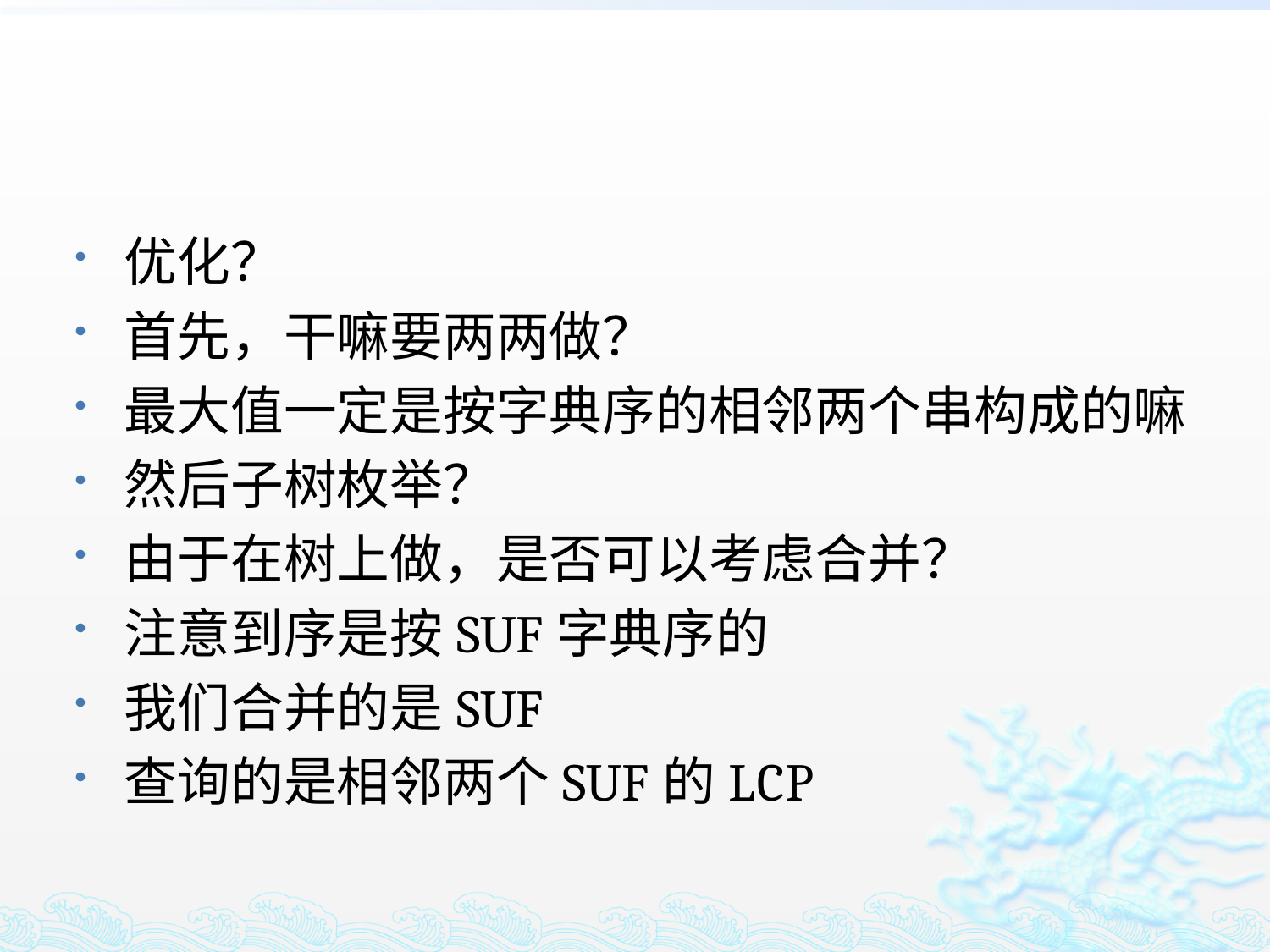

#
优化？
首先，干嘛要两两做？
最大值一定是按字典序的相邻两个串构成的嘛
然后子树枚举？
由于在树上做，是否可以考虑合并？
注意到序是按SUF字典序的
我们合并的是SUF
查询的是相邻两个SUF的LCP